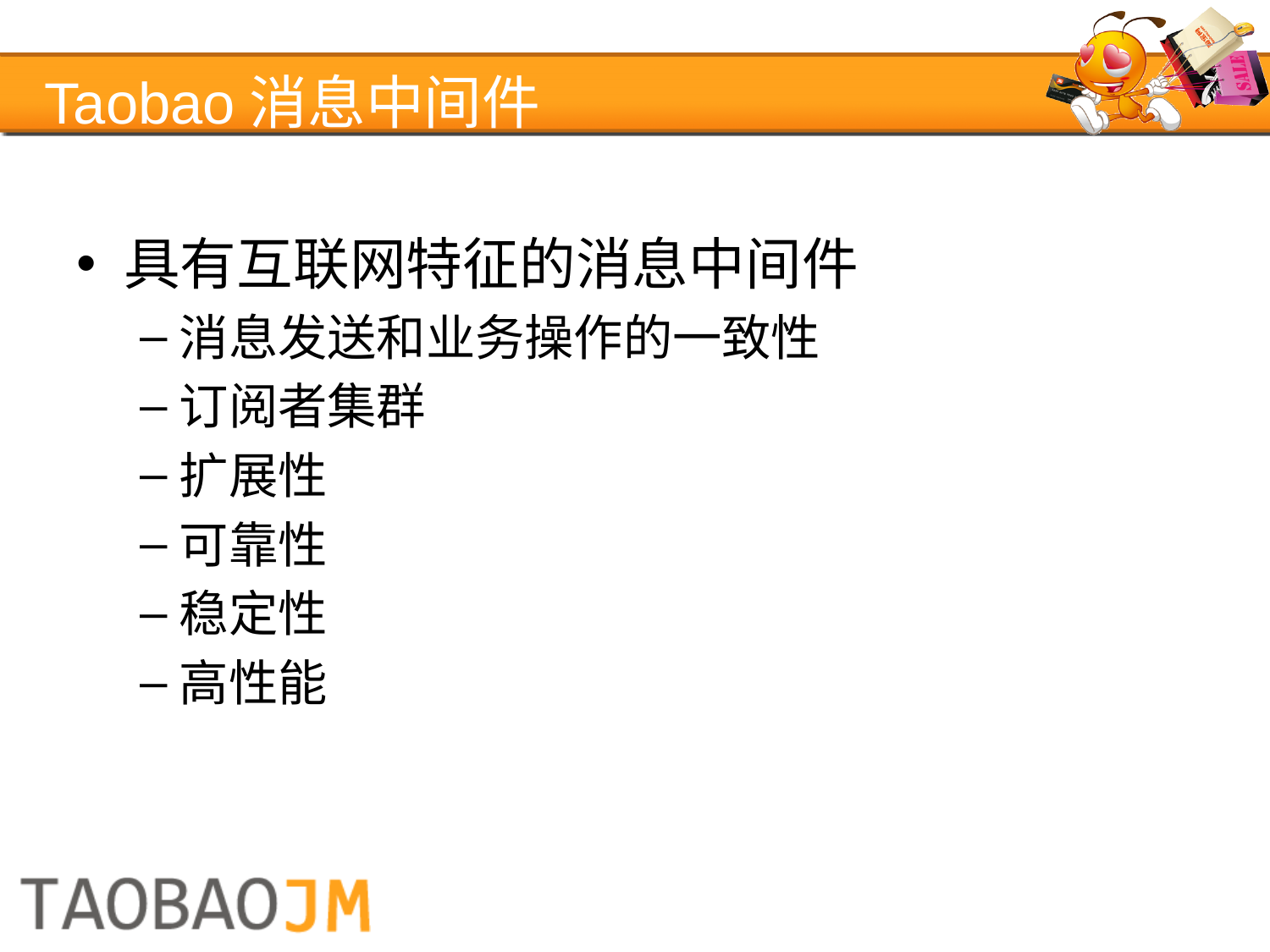

# Taobao消息中间件
具有互联网特征的消息中间件
消息发送和业务操作的一致性
订阅者集群
扩展性
可靠性
稳定性
高性能